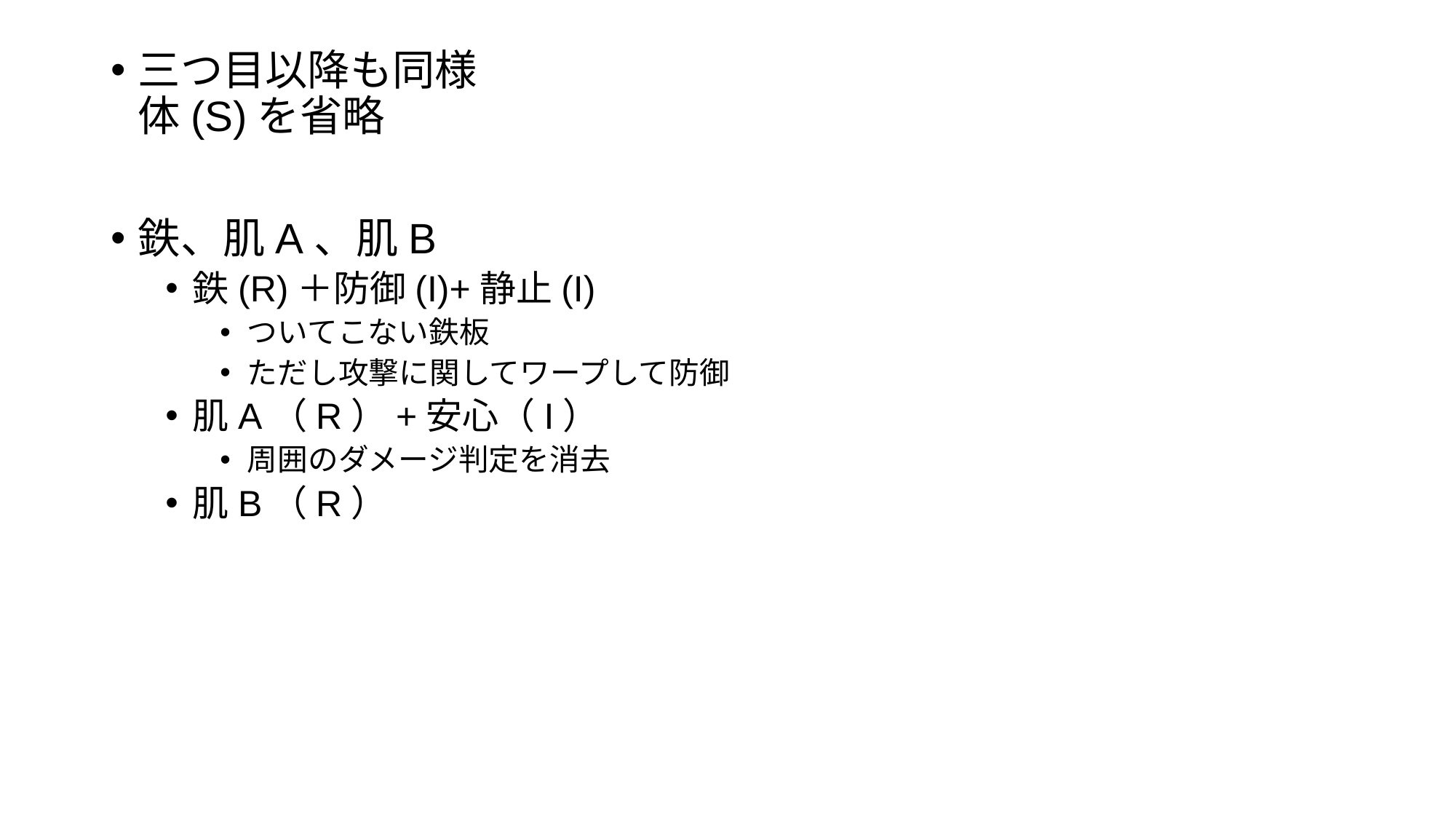

三つ目以降も同様
体(S)を省略

鉄、肌A、肌B
鉄(R)＋防御(I)+静止(I)
ついてこない鉄板
ただし攻撃に関してワープして防御
肌A（R）+安心（I）
周囲のダメージ判定を消去
肌B（R）